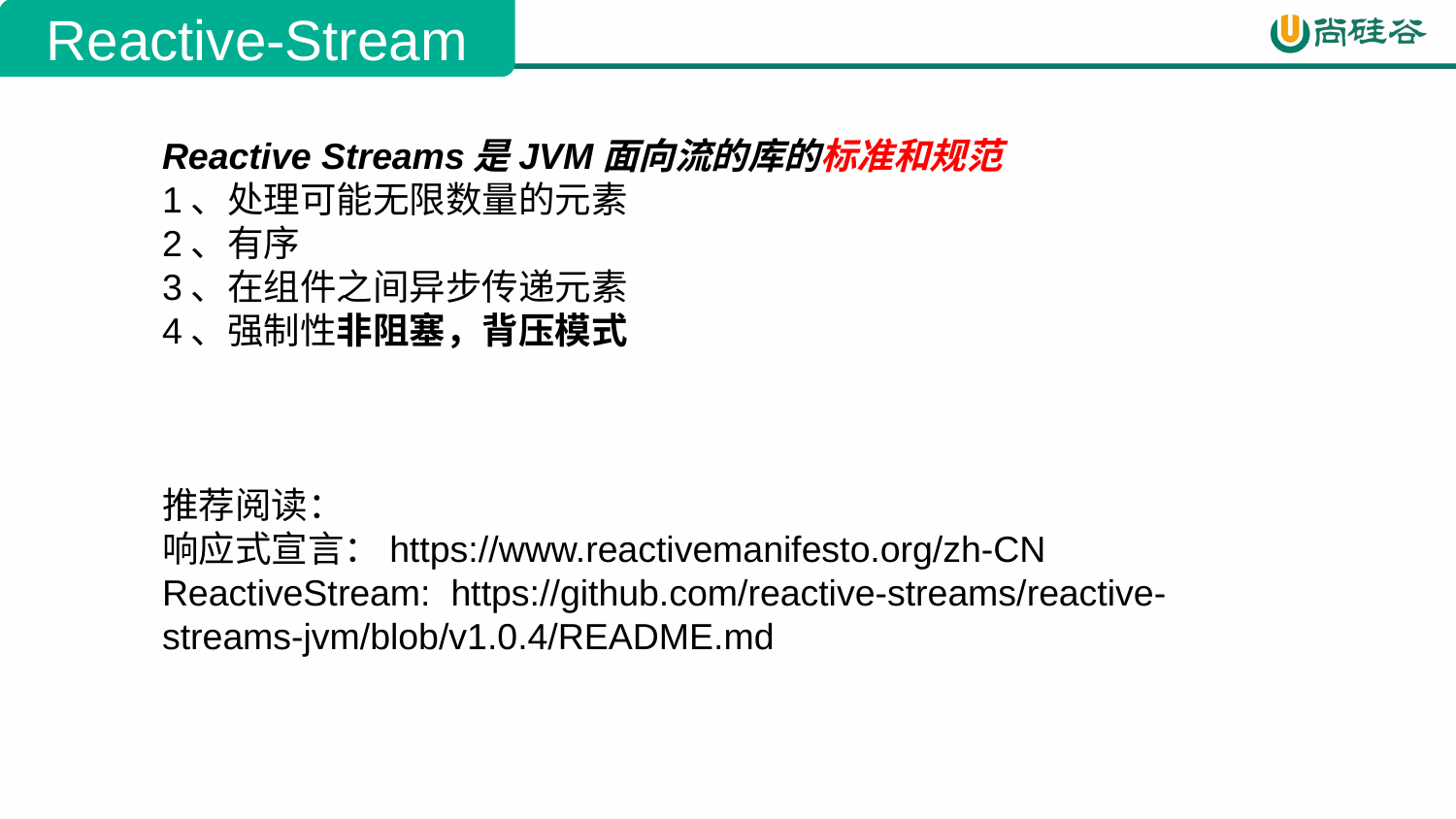

Reactive-Stream
Reactive Streams是JVM面向流的库的标准和规范
1、处理可能无限数量的元素
2、有序
3、在组件之间异步传递元素
4、强制性非阻塞，背压模式

推荐阅读：
响应式宣言：https://www.reactivemanifesto.org/zh-CN
ReactiveStream:  https://github.com/reactive-streams/reactive-streams-jvm/blob/v1.0.4/README.md